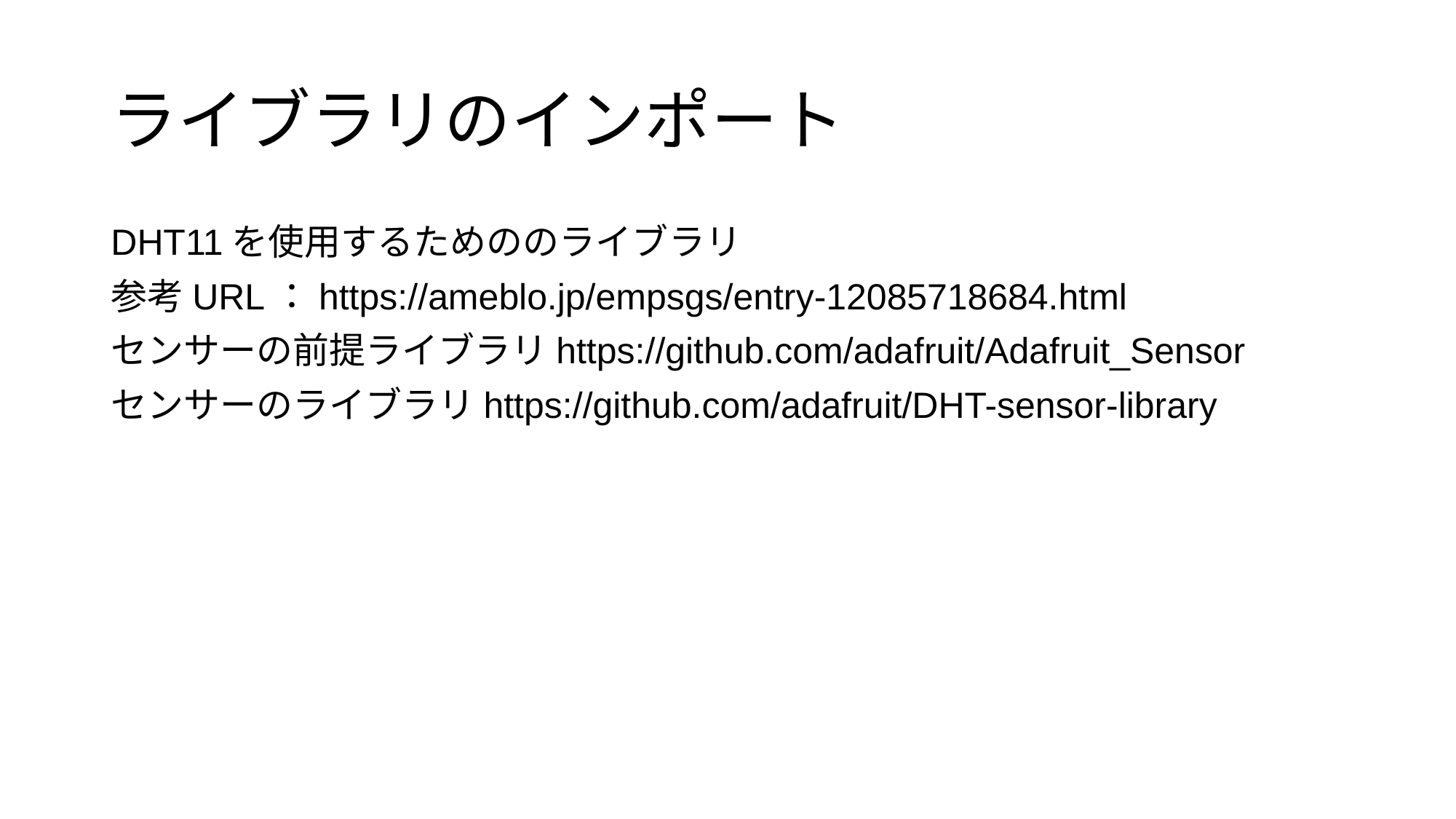

# ライブラリのインポート
DHT11を使用するためののライブラリ
参考URL：https://ameblo.jp/empsgs/entry-12085718684.html
センサーの前提ライブラリhttps://github.com/adafruit/Adafruit_Sensor
センサーのライブラリhttps://github.com/adafruit/DHT-sensor-library